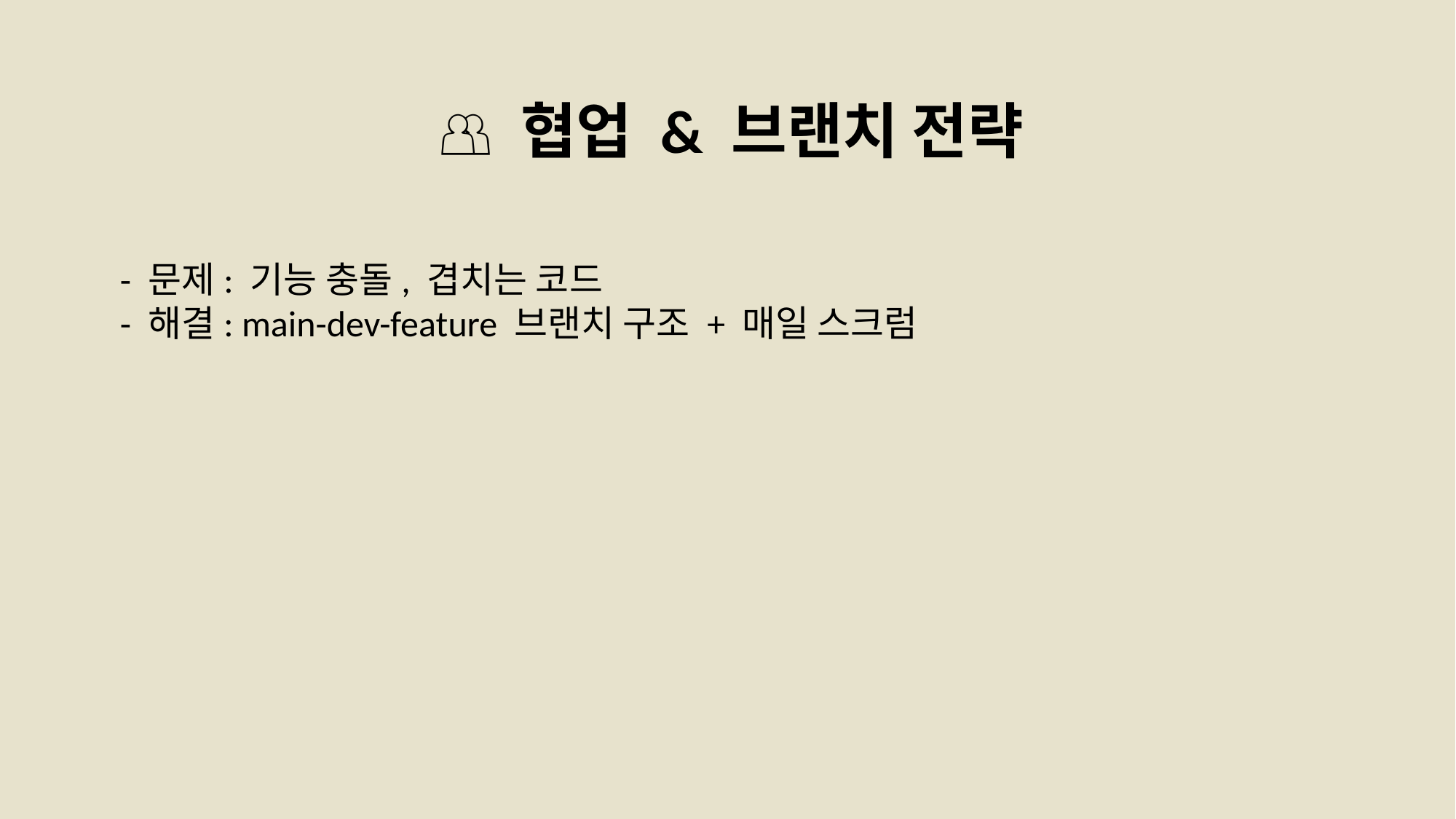

👥 협업 & 브랜치 전략

- 문제: 기능 충돌, 겹치는 코드
- 해결: main-dev-feature 브랜치 구조 + 매일 스크럼